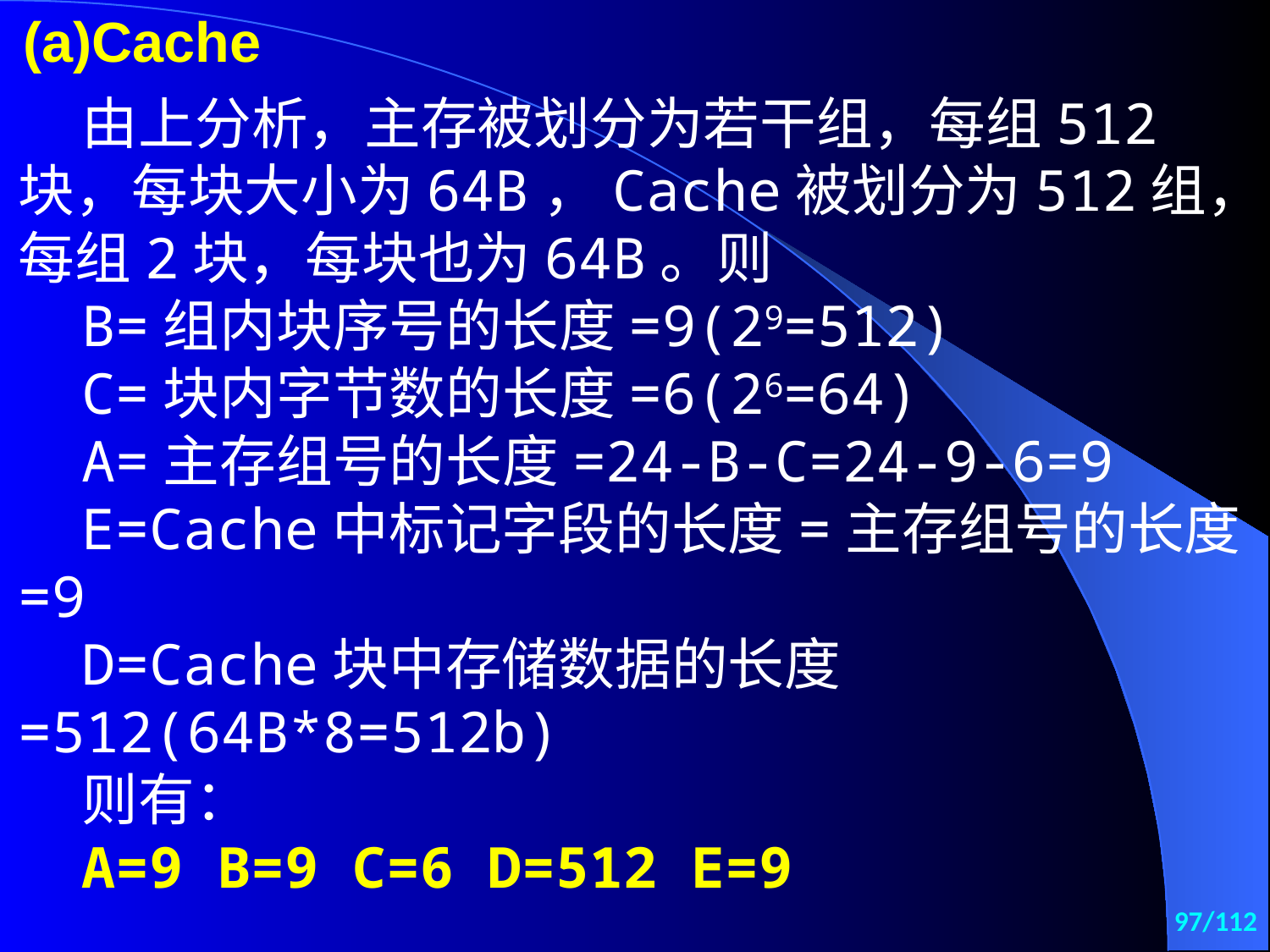

(a)Cache
由上分析，主存被划分为若干组，每组512块，每块大小为64B，Cache被划分为512组，每组2块，每块也为64B。则
B=组内块序号的长度=9(29=512)
C=块内字节数的长度=6(26=64)
A=主存组号的长度=24-B-C=24-9-6=9
E=Cache中标记字段的长度=主存组号的长度=9
D=Cache块中存储数据的长度=512(64B*8=512b)
则有：
A=9 B=9 C=6 D=512 E=9
97/112